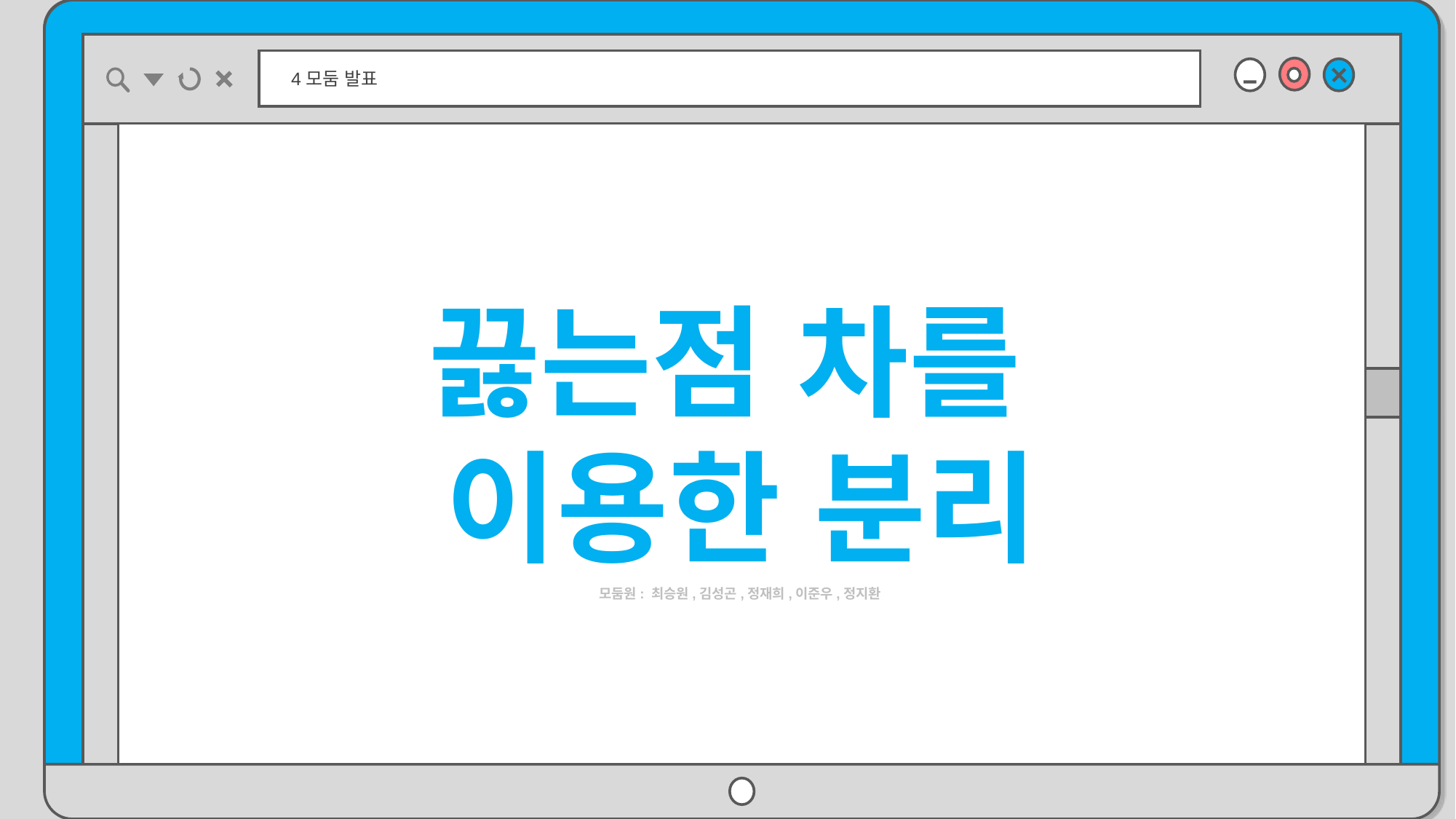

4모둠 발표

끓는점 차를
이용한 분리
모둠원: 최승원,김성곤,정재희,이준우,정지환